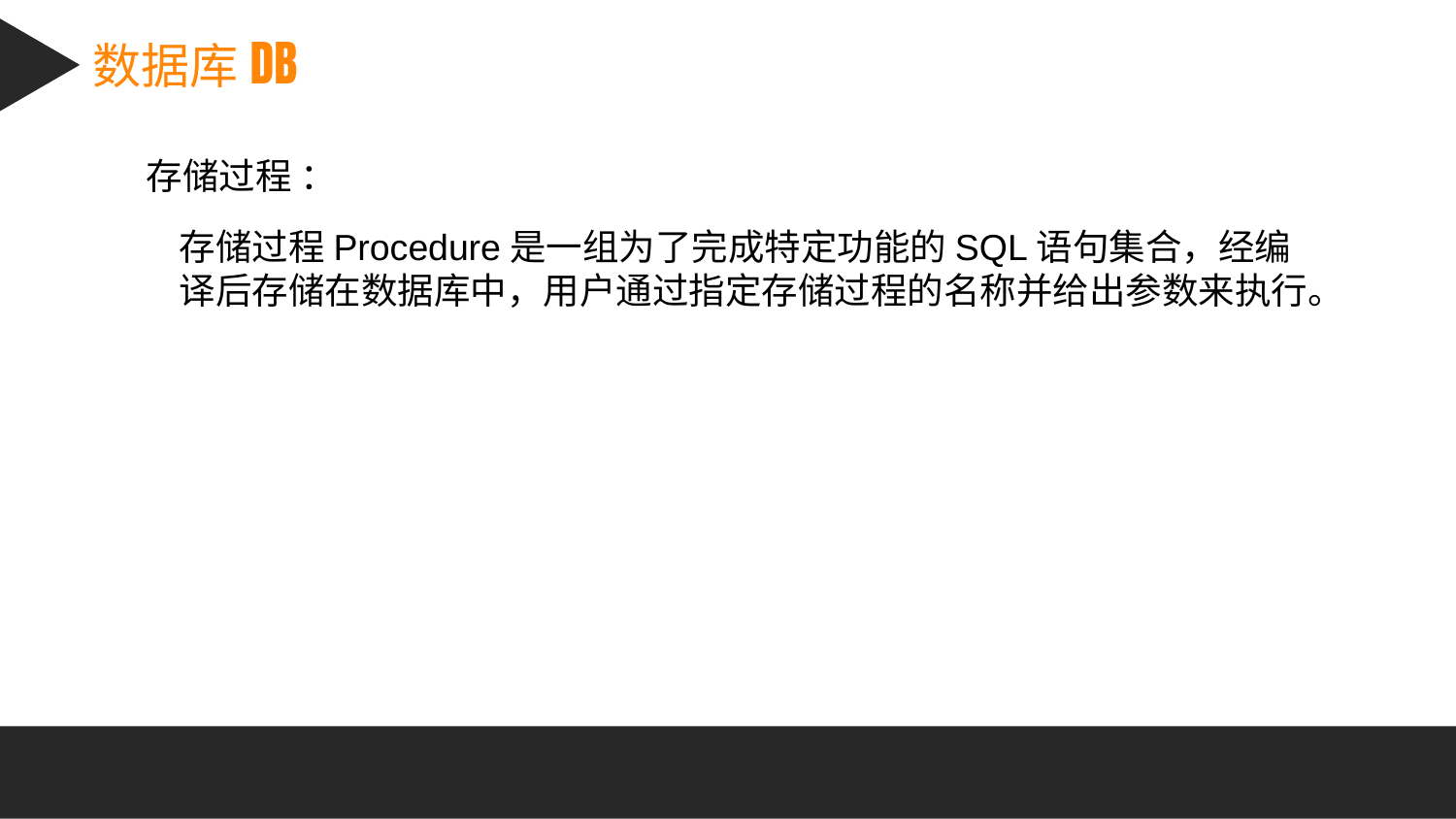

数据库DB
存储过程 ：
存储过程Procedure是一组为了完成特定功能的SQL语句集合，经编译后存储在数据库中，用户通过指定存储过程的名称并给出参数来执行。